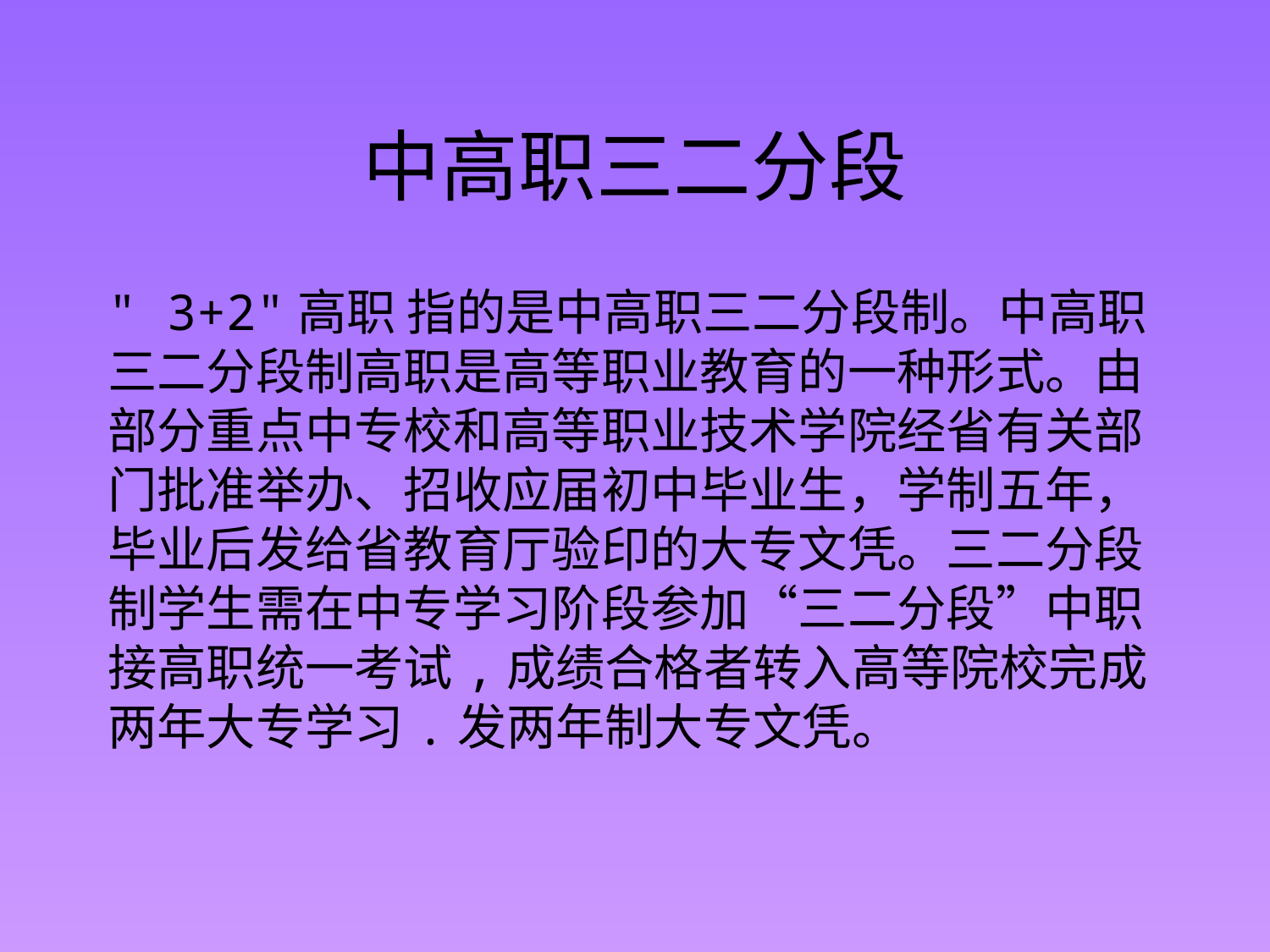

# 中高职三二分段
" 3+2"高职 指的是中高职三二分段制。中高职三二分段制高职是高等职业教育的一种形式。由部分重点中专校和高等职业技术学院经省有关部门批准举办、招收应届初中毕业生，学制五年，毕业后发给省教育厅验印的大专文凭。三二分段制学生需在中专学习阶段参加“三二分段”中职接高职统一考试,成绩合格者转入高等院校完成两年大专学习.发两年制大专文凭。